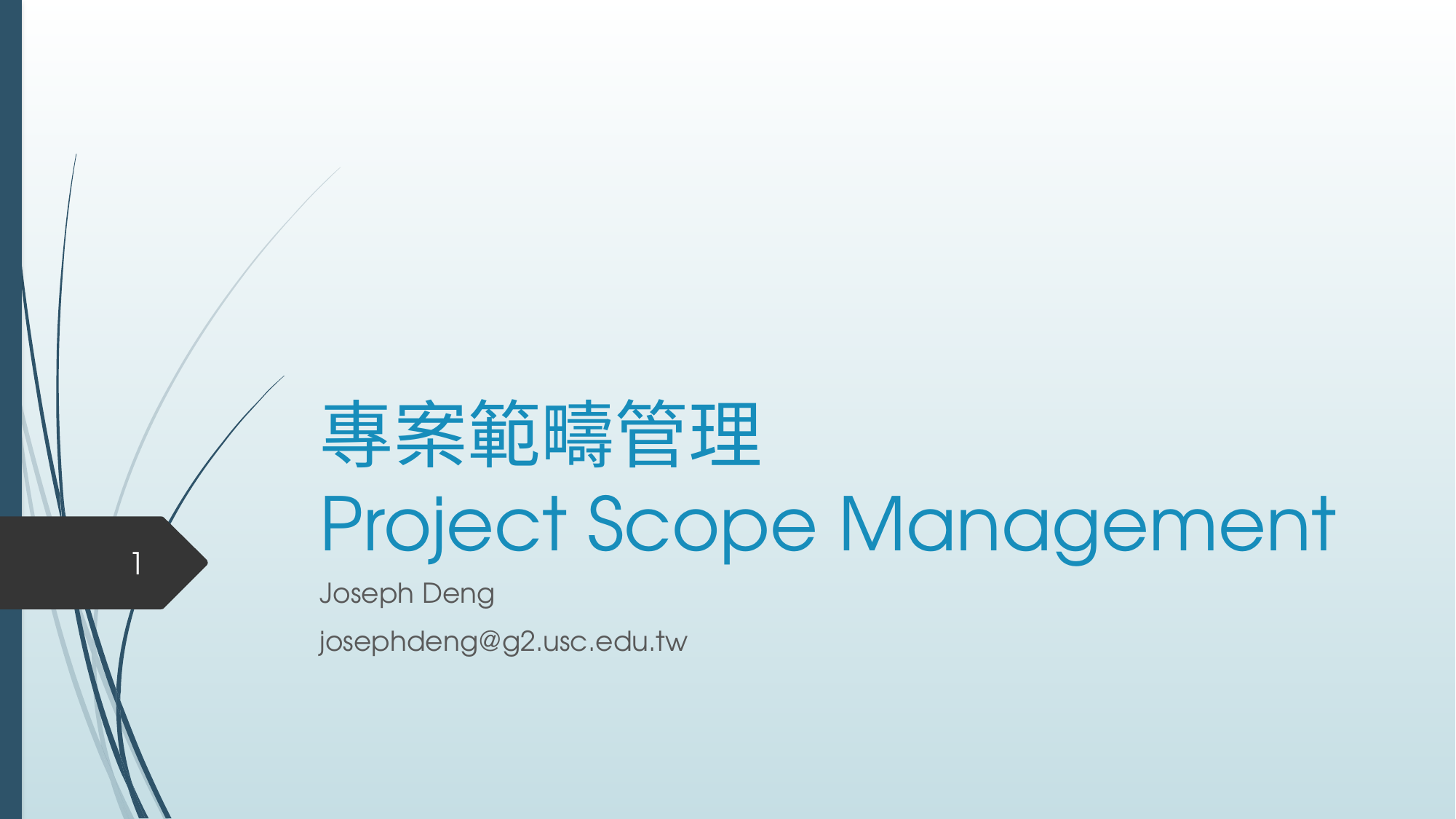

# 專案範疇管理 Project Scope Management
1
Joseph Deng
josephdeng@g2.usc.edu.tw